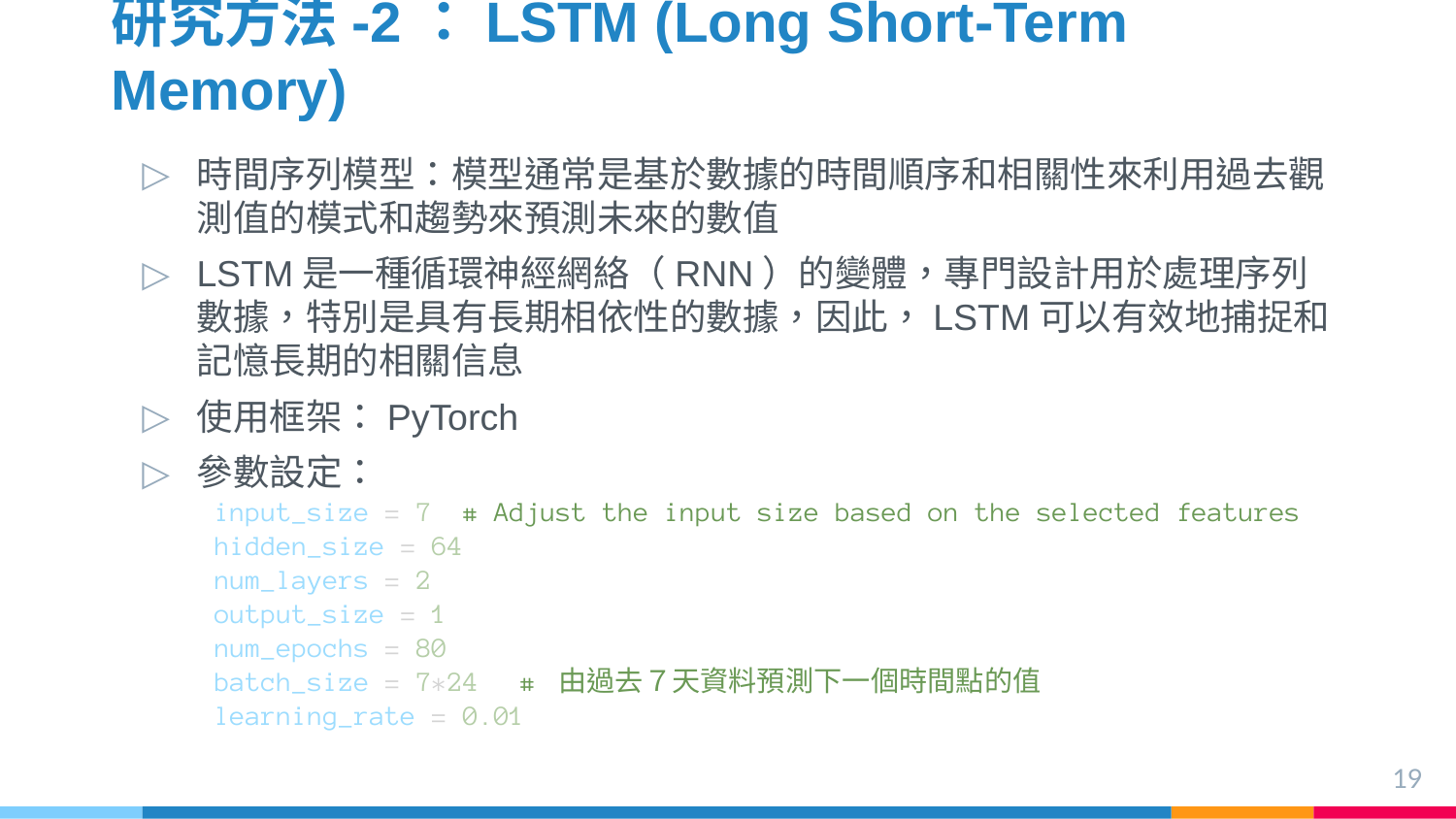

# 研究方法-2：LSTM (Long Short-Term Memory)
時間序列模型：模型通常是基於數據的時間順序和相關性來利用過去觀測值的模式和趨勢來預測未來的數值
LSTM是一種循環神經網絡（RNN）的變體，專門設計用於處理序列數據，特別是具有長期相依性的數據，因此，LSTM可以有效地捕捉和記憶長期的相關信息
使用框架：PyTorch
參數設定：
input_size = 7  # Adjust the input size based on the selected features
hidden_size = 64
num_layers = 2
output_size = 1
num_epochs = 80
batch_size = 7*24　# 由過去７天資料預測下一個時間點的值
learning_rate = 0.01

19